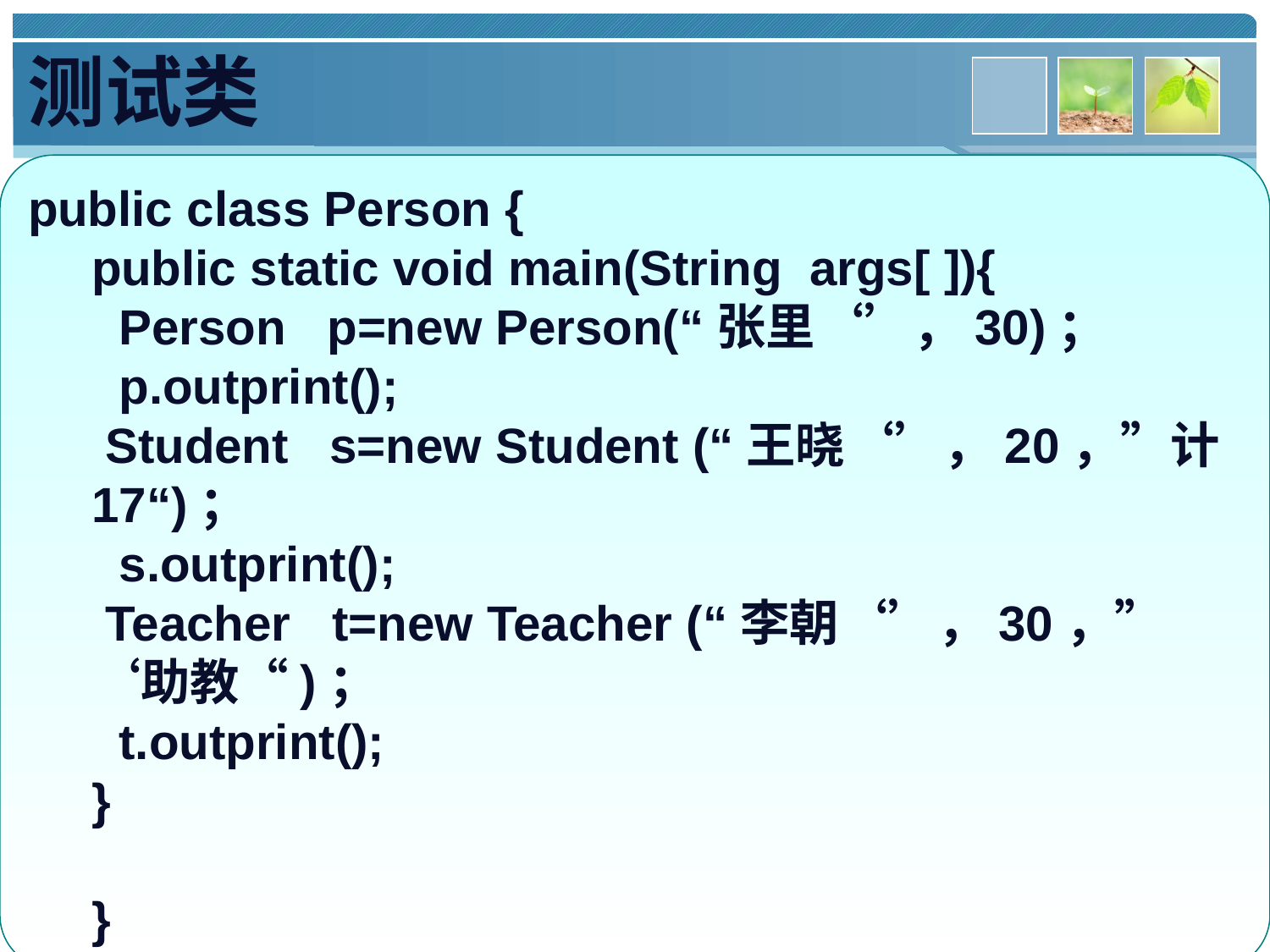

测试类
public class Person {
public static void main(String  args[ ]){
  Person   p=new Person(“张里‘’，30)；
  p.outprint();
 Student   s=new Student (“王晓‘’，20，”计17“)；
  s.outprint();
 Teacher   t=new Teacher (“李朝‘’，30，”‘助教“)；
  t.outprint();
}

}